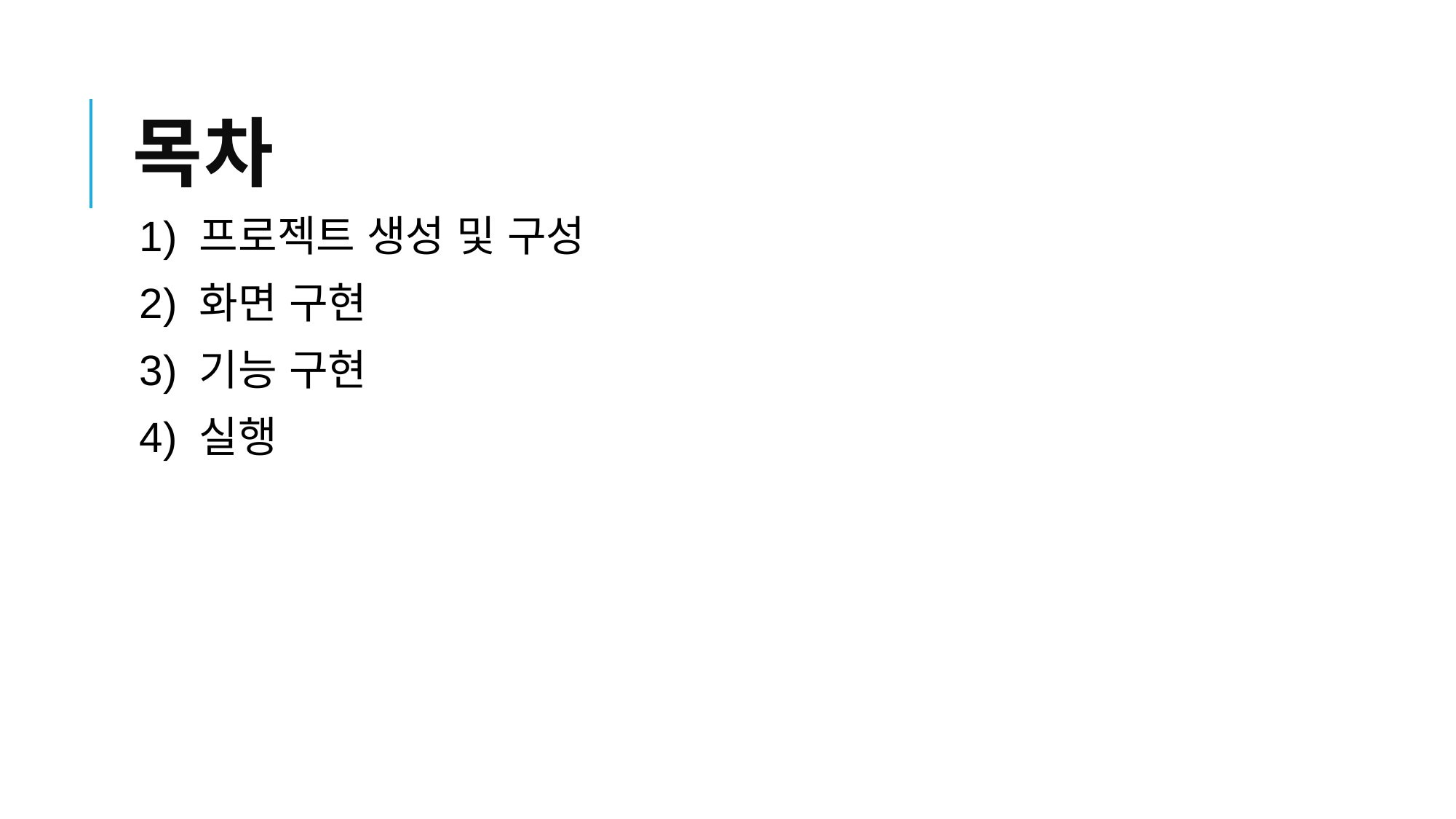

# 목차
1) 프로젝트 생성 및 구성
2) 화면 구현
3) 기능 구현
4) 실행